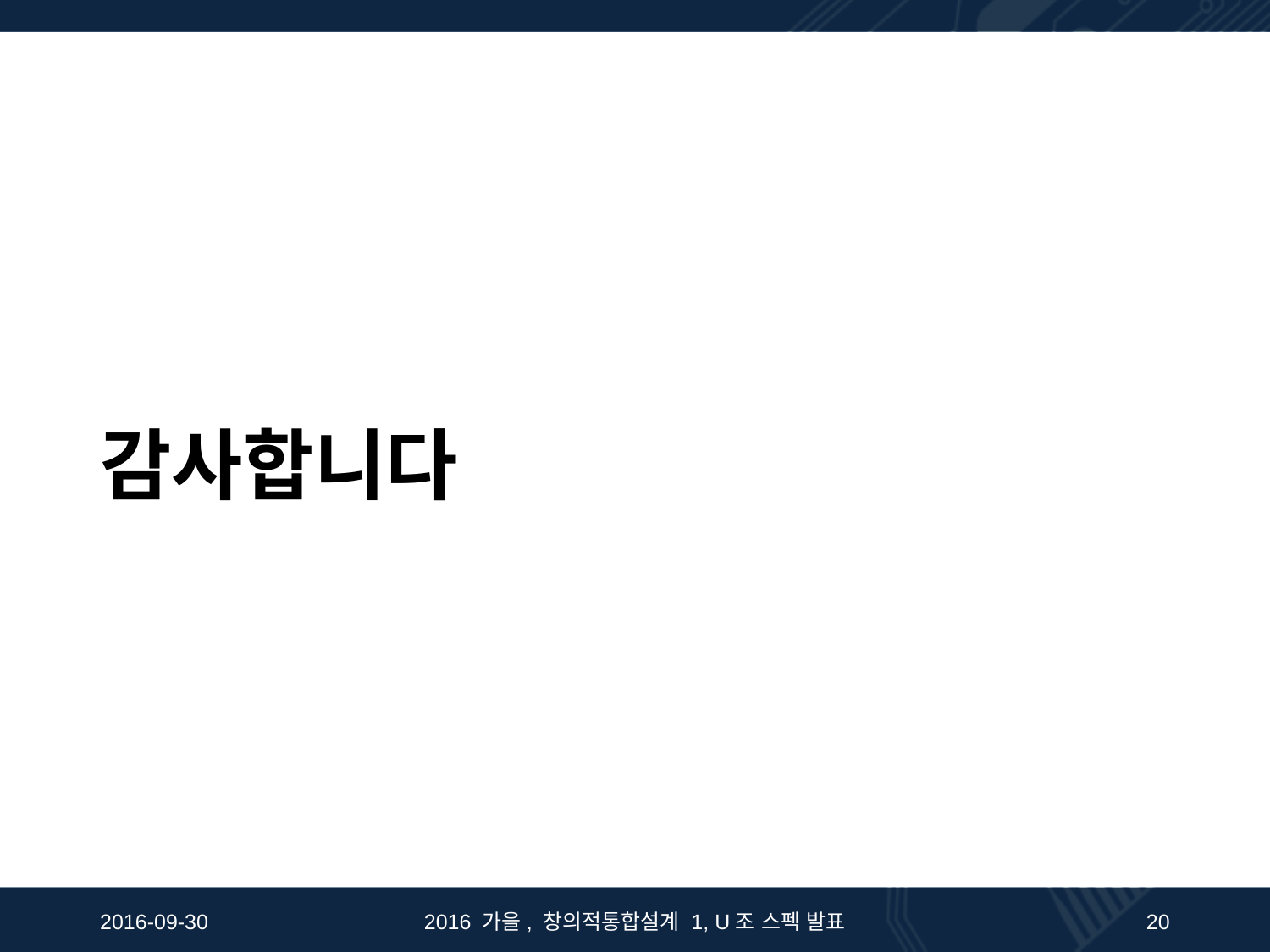

# 감사합니다
2016-09-30
2016 가을, 창의적통합설계 1, U조 스펙 발표
20